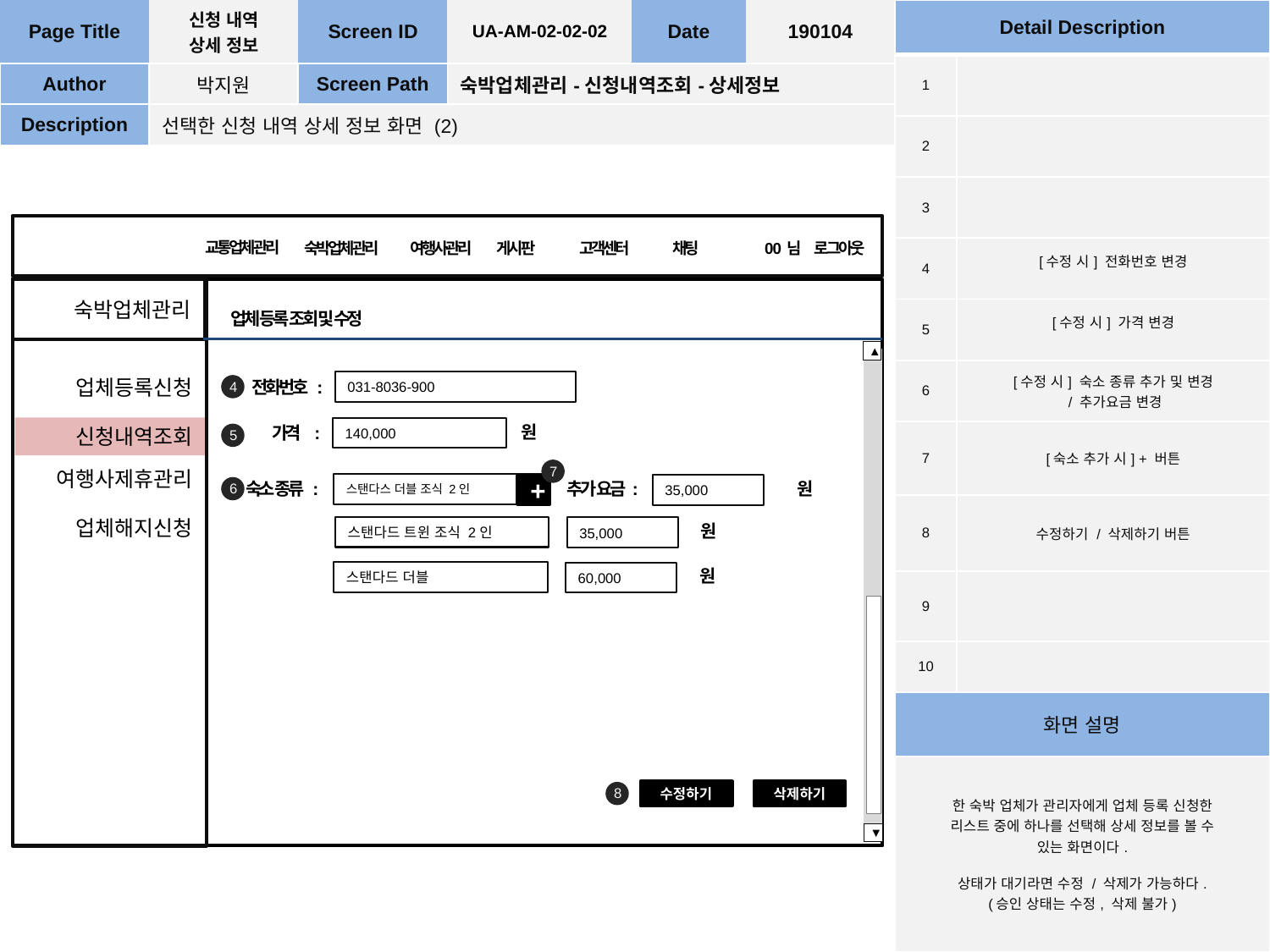

| Page Title | 신청 내역 상세 정보 | Screen ID | UA-AM-02-02-02 | Date | 190104 |
| --- | --- | --- | --- | --- | --- |
| Author | 박지원 | Screen Path | 숙박업체관리-신청내역조회-상세정보 |  |  |
| Description | 선택한 신청 내역 상세 정보 화면 (2) |  |  |  |  |
| Detail Description |  |
| --- | --- |
| 1 |  |
| 2 |  |
| 3 |  |
| 4 | [수정 시] 전화번호 변경 |
| 5 | [수정 시] 가격 변경 |
| 6 | [수정 시] 숙소 종류 추가 및 변경 / 추가요금 변경 |
| 7 | [숙소 추가 시] + 버튼 |
| 8 | 수정하기 / 삭제하기 버튼 |
| 9 |  |
| 10 |  |
| 화면 설명 |  |
| 한 숙박 업체가 관리자에게 업체 등록 신청한 리스트 중에 하나를 선택해 상세 정보를 볼 수 있는 화면이다. 상태가 대기라면 수정 / 삭제가 가능하다. (승인 상태는 수정, 삭제 불가) |  |

교통업체관리
게시판
고객센터
채팅
0 0 님
로그아웃
숙박업체관리
여행사관리

숙박업체관리
업체 등록 조회 및 수정
▲
업체등록신청
전화번호  :
4

031-8036-900
원
가격    :
신청내역조회
140,000
5

7

여행사제휴관리
숙소 종류  :
추가 요금 :
원
6

스탠다스 더블 조식 2인
35,000
+
업체해지신청
원
스탠다드 트윈 조식 2인
35,000
원
스탠다드 더블
60,000

8

수정하기
삭제하기
▼